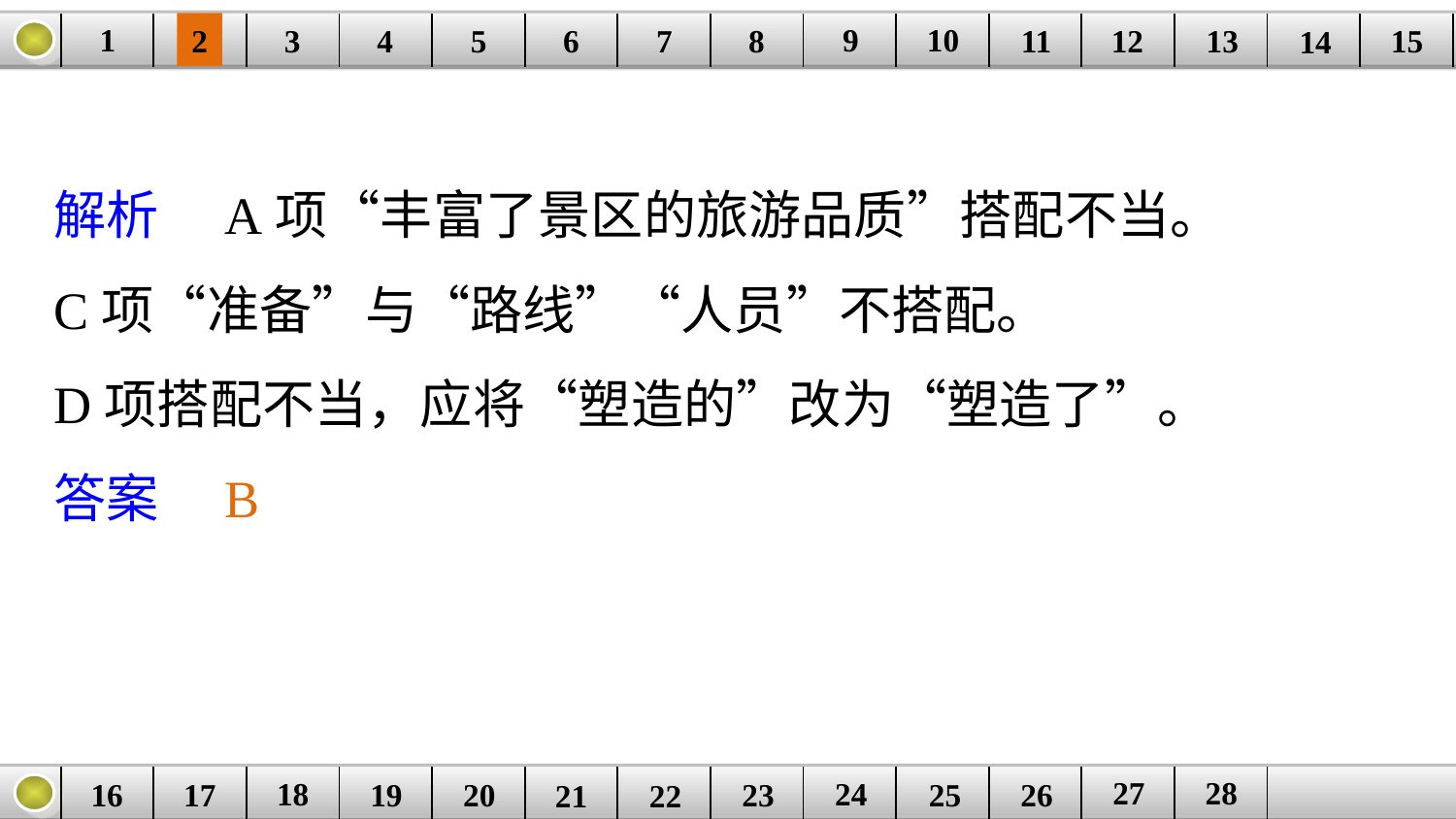

9
10
1
3
4
5
6
8
11
2
12
15
|  |  |  |  |  |  |  |  |  |  |  |  |  |  |  |
| --- | --- | --- | --- | --- | --- | --- | --- | --- | --- | --- | --- | --- | --- | --- |
7
13
14

解析　A项“丰富了景区的旅游品质”搭配不当。
C项“准备”与“路线”“人员”不搭配。
D项搭配不当，应将“塑造的”改为“塑造了”。
答案　B

27
28
18
24
16
25
26
|  |  |  |  |  |  |  |  |  |  |  |  |  |
| --- | --- | --- | --- | --- | --- | --- | --- | --- | --- | --- | --- | --- |
23
17
19
20
21
22